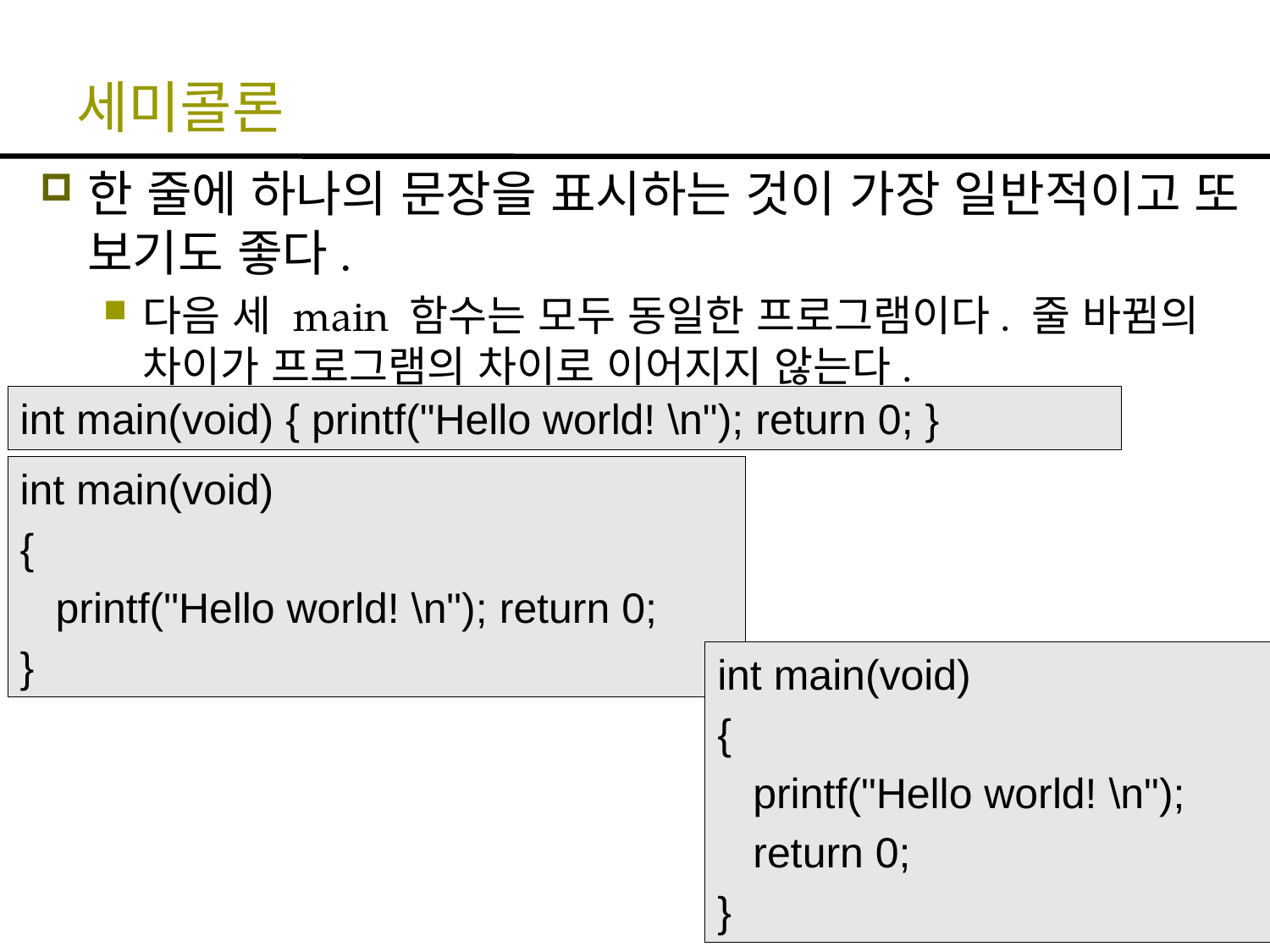

# 세미콜론
한 줄에 하나의 문장을 표시하는 것이 가장 일반적이고 또 보기도 좋다.
다음 세 main 함수는 모두 동일한 프로그램이다. 줄 바뀜의 차이가 프로그램의 차이로 이어지지 않는다.

int main(void) { printf("Hello world! \n"); return 0; }
int main(void)
{
   printf("Hello world! \n"); return 0;
}
int main(void)
{
   printf("Hello world! \n");
   return 0;
}